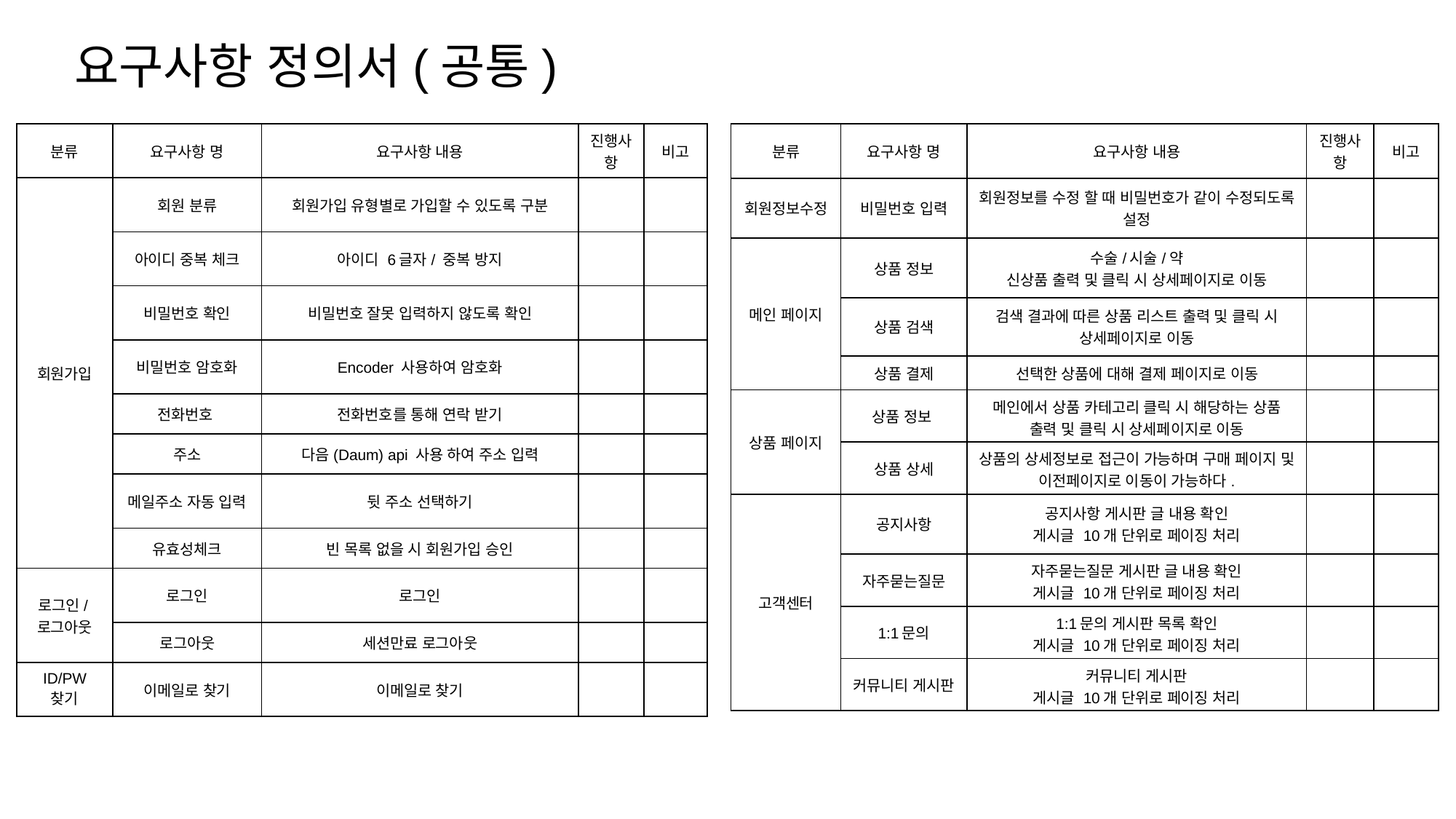

요구사항 정의서(공통)
| 분류 | 요구사항 명 | 요구사항 내용 | 진행사항 | 비고 |
| --- | --- | --- | --- | --- |
| 회원정보수정 | 비밀번호 입력 | 회원정보를 수정 할 때 비밀번호가 같이 수정되도록 설정 |  |  |
| 메인 페이지 | 상품 정보 | 수술/시술/약 신상품 출력 및 클릭 시 상세페이지로 이동 |  |  |
|  | 상품 검색 | 검색 결과에 따른 상품 리스트 출력 및 클릭 시 상세페이지로 이동 |  |  |
|  | 상품 결제 | 선택한 상품에 대해 결제 페이지로 이동 |  |  |
| 상품 페이지 | 상품 정보 | 메인에서 상품 카테고리 클릭 시 해당하는 상품 출력 및 클릭 시 상세페이지로 이동 |  |  |
|  | 상품 상세 | 상품의 상세정보로 접근이 가능하며 구매 페이지 및 이전페이지로 이동이 가능하다. |  |  |
| 고객센터 | 공지사항 | 공지사항 게시판 글 내용 확인 게시글 10개 단위로 페이징 처리 |  |  |
|  | 자주묻는질문 | 자주묻는질문 게시판 글 내용 확인 게시글 10개 단위로 페이징 처리 |  |  |
|  | 1:1문의 | 1:1문의 게시판 목록 확인 게시글 10개 단위로 페이징 처리 |  |  |
|  | 커뮤니티 게시판 | 커뮤니티 게시판 게시글 10개 단위로 페이징 처리 |  |  |
| 분류 | 요구사항 명 | 요구사항 내용 | 진행사항 | 비고 |
| --- | --- | --- | --- | --- |
| 회원가입 | 회원 분류 | 회원가입 유형별로 가입할 수 있도록 구분 |  |  |
|  | 아이디 중복 체크 | 아이디 6글자/ 중복 방지 |  |  |
|  | 비밀번호 확인 | 비밀번호 잘못 입력하지 않도록 확인 |  |  |
|  | 비밀번호 암호화 | Encoder 사용하여 암호화 |  |  |
|  | 전화번호 | 전화번호를 통해 연락 받기 |  |  |
|  | 주소 | 다음(Daum) api 사용 하여 주소 입력 |  |  |
|  | 메일주소 자동 입력 | 뒷 주소 선택하기 |  |  |
|  | 유효성체크 | 빈 목록 없을 시 회원가입 승인 |  |  |
| 로그인/로그아웃 | 로그인 | 로그인 |  |  |
|  | 로그아웃 | 세션만료 로그아웃 |  |  |
| ID/PW 찾기 | 이메일로 찾기 | 이메일로 찾기 |  |  |